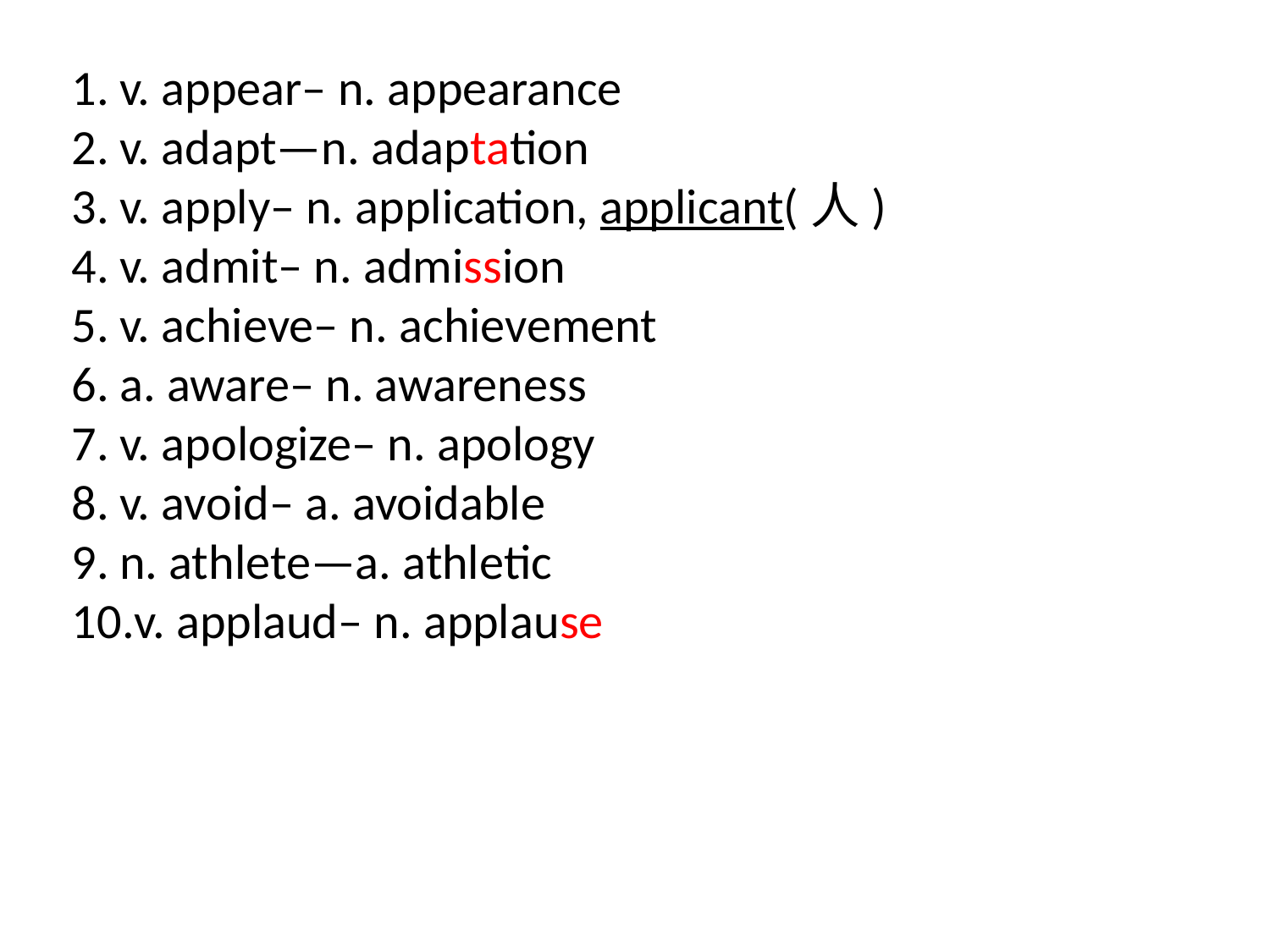

v. appear– n. appearance
v. adapt—n. adaptation
v. apply– n. application, applicant(人)
v. admit– n. admission
v. achieve– n. achievement
a. aware– n. awareness
v. apologize– n. apology
v. avoid– a. avoidable
n. athlete—a. athletic
v. applaud– n. applause